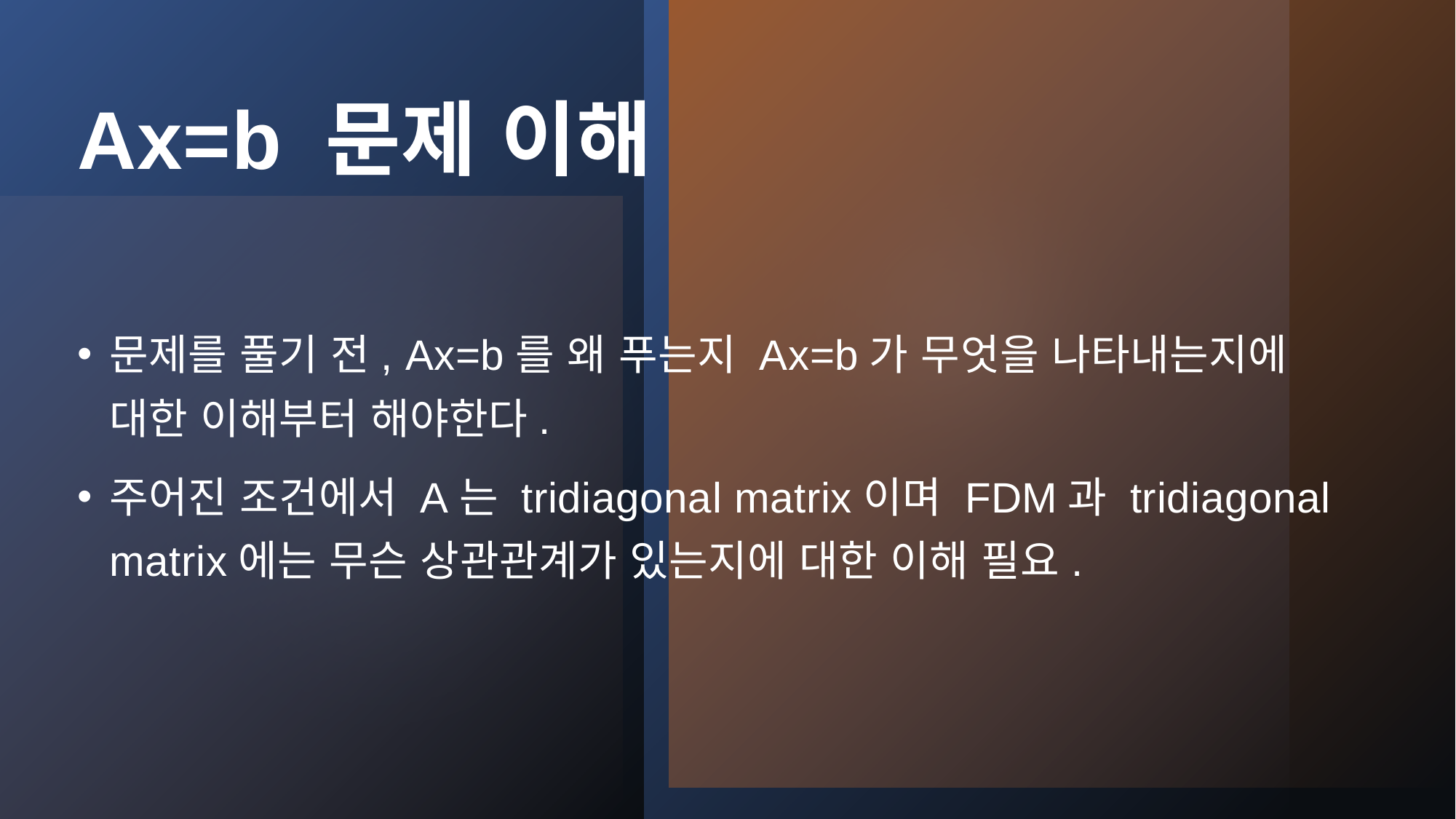

# Ax=b 문제 이해
문제를 풀기 전, Ax=b를 왜 푸는지 Ax=b가 무엇을 나타내는지에 대한 이해부터 해야한다.
주어진 조건에서 A는 tridiagonal matrix이며 FDM과 tridiagonal matrix에는 무슨 상관관계가 있는지에 대한 이해 필요.